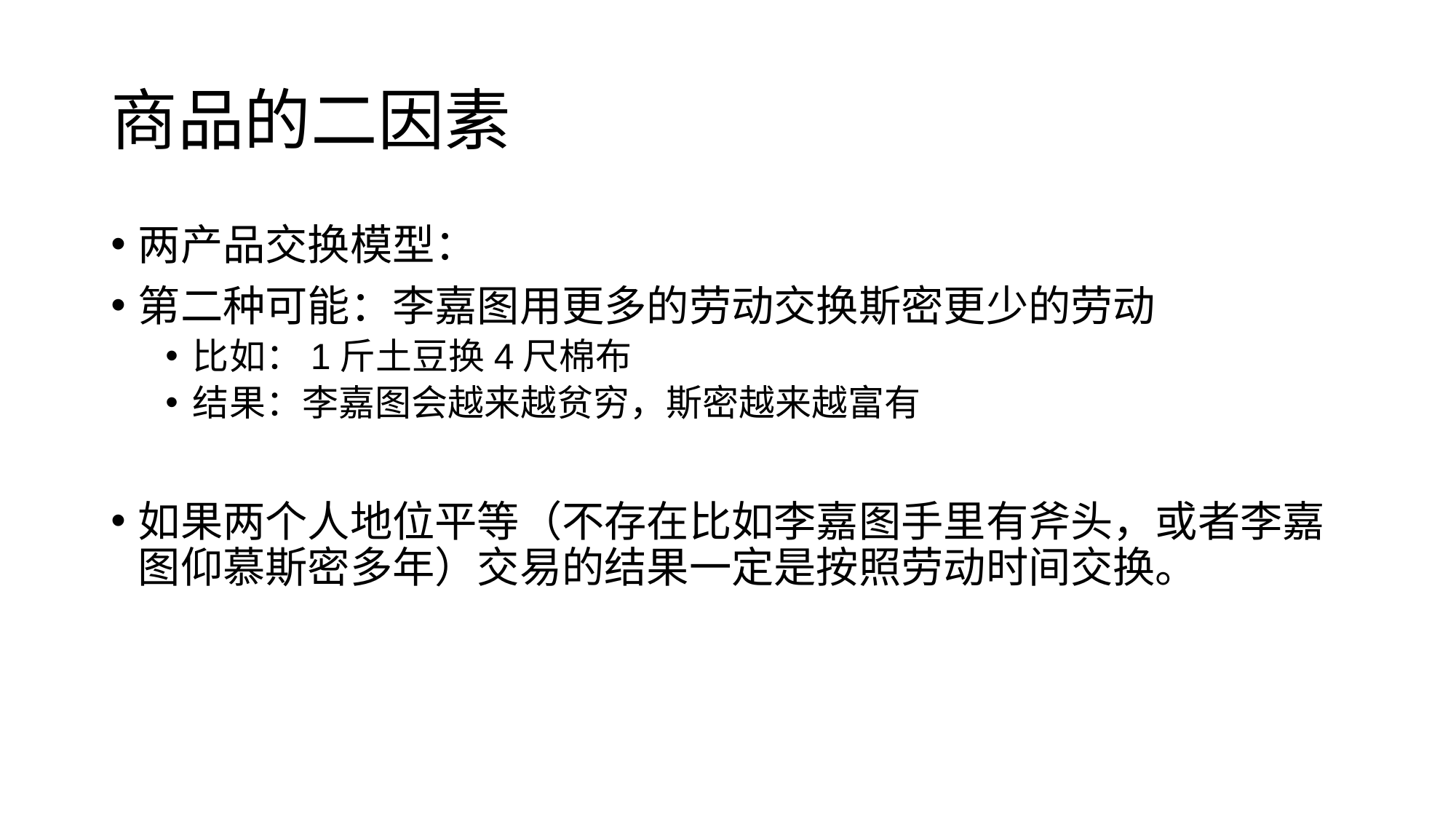

# 商品的二因素
两产品交换模型：
第二种可能：李嘉图用更多的劳动交换斯密更少的劳动
比如：1斤土豆换4尺棉布
结果：李嘉图会越来越贫穷，斯密越来越富有

如果两个人地位平等（不存在比如李嘉图手里有斧头，或者李嘉图仰慕斯密多年）交易的结果一定是按照劳动时间交换。